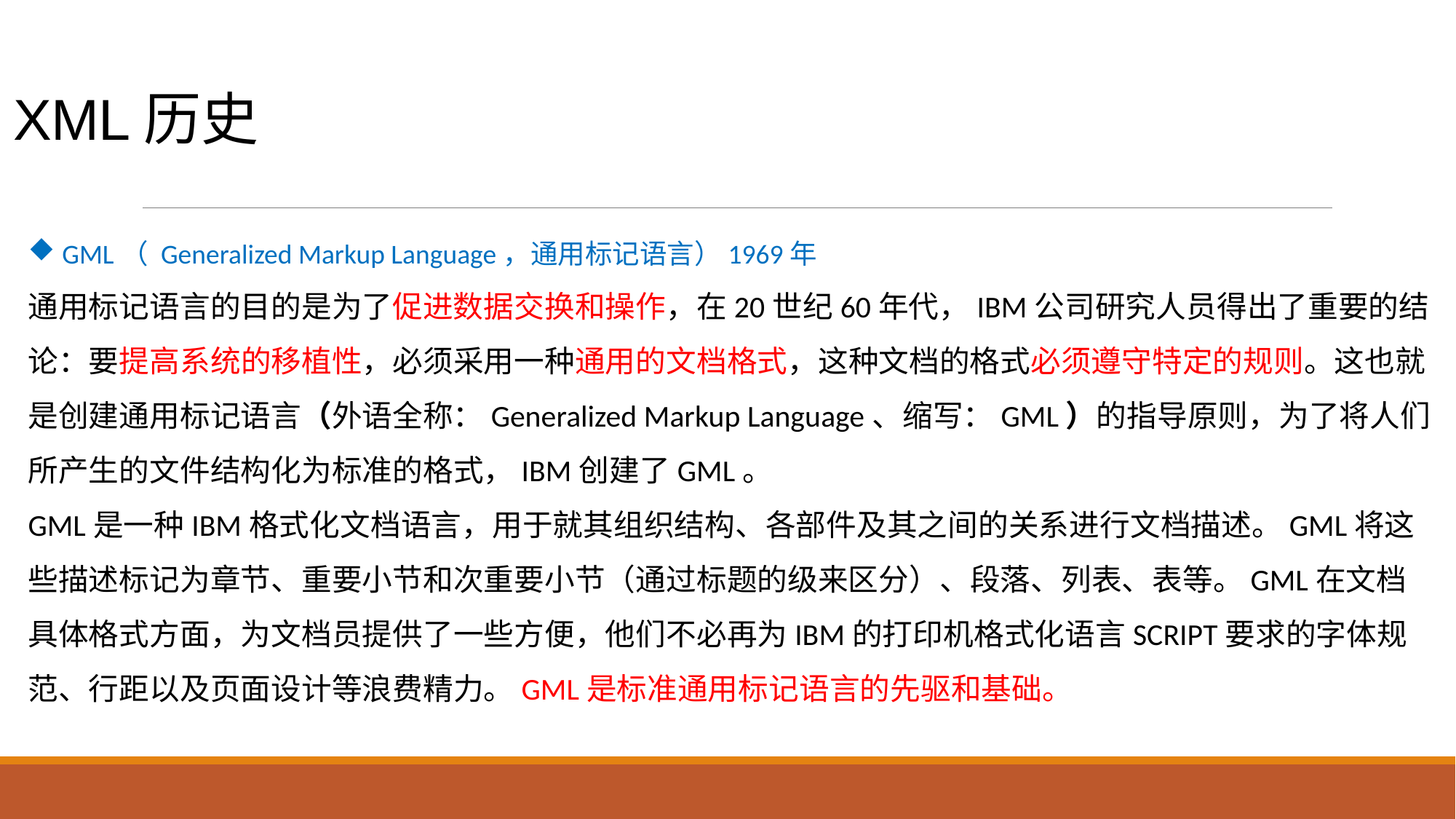

# XML历史
GML（ Generalized Markup Language，通用标记语言）1969年
通用标记语言的目的是为了促进数据交换和操作，在20世纪60年代，IBM公司研究人员得出了重要的结论：要提高系统的移植性，必须采用一种通用的文档格式，这种文档的格式必须遵守特定的规则。这也就是创建通用标记语言（外语全称：Generalized Markup Language、缩写：GML）的指导原则，为了将人们所产生的文件结构化为标准的格式，IBM创建了GML。
GML是一种IBM格式化文档语言，用于就其组织结构、各部件及其之间的关系进行文档描述。GML将这些描述标记为章节、重要小节和次重要小节（通过标题的级来区分）、段落、列表、表等。GML在文档具体格式方面，为文档员提供了一些方便，他们不必再为IBM的打印机格式化语言SCRIPT要求的字体规范、行距以及页面设计等浪费精力。GML是标准通用标记语言的先驱和基础。